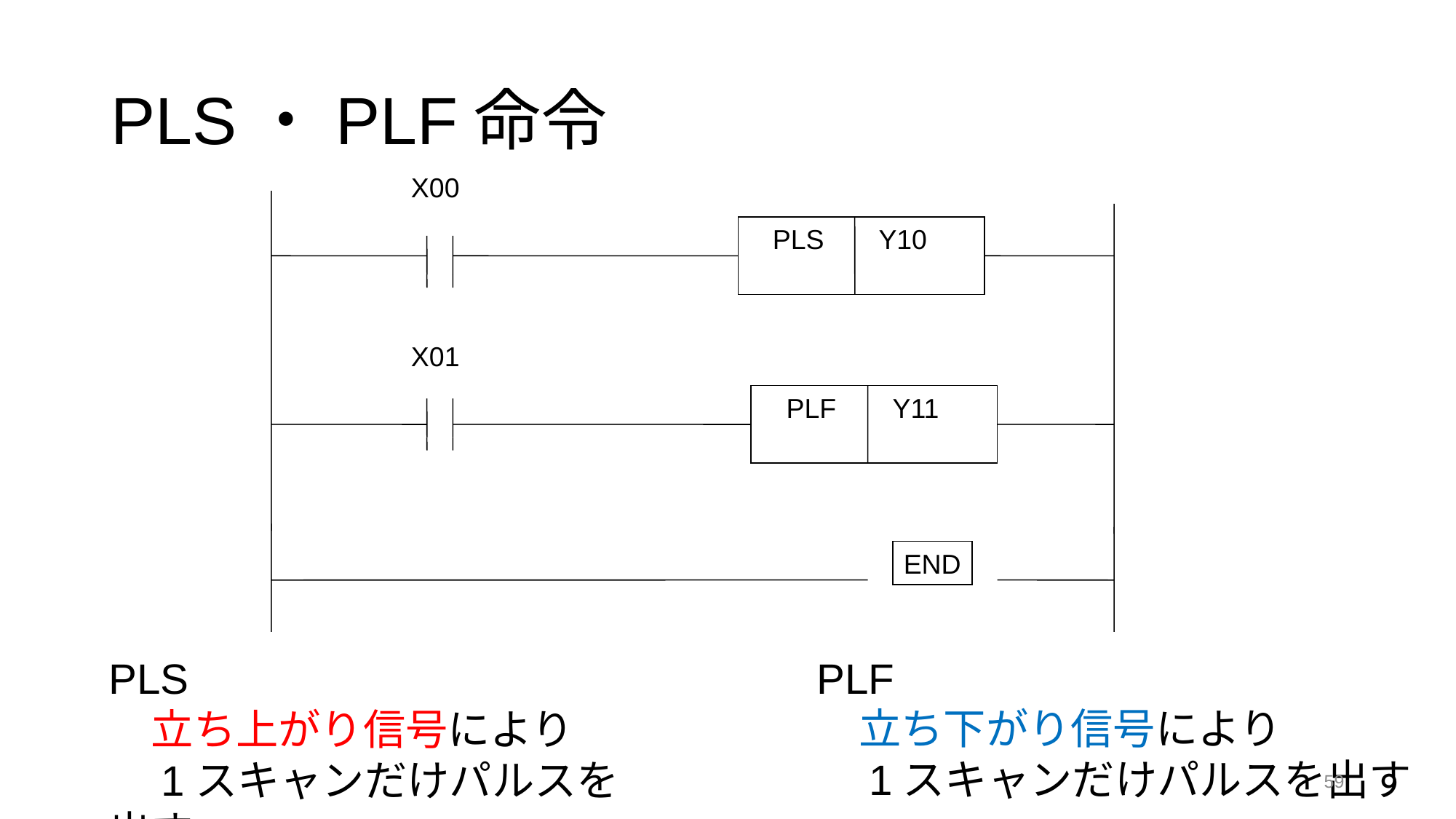

# PLS・PLF命令
X00

PLS

Y10

X01

PLF

Y11

END

PLF
　立ち下がり信号により
　1スキャンだけパルスを出す
PLS
　立ち上がり信号により
　1スキャンだけパルスを出す
59